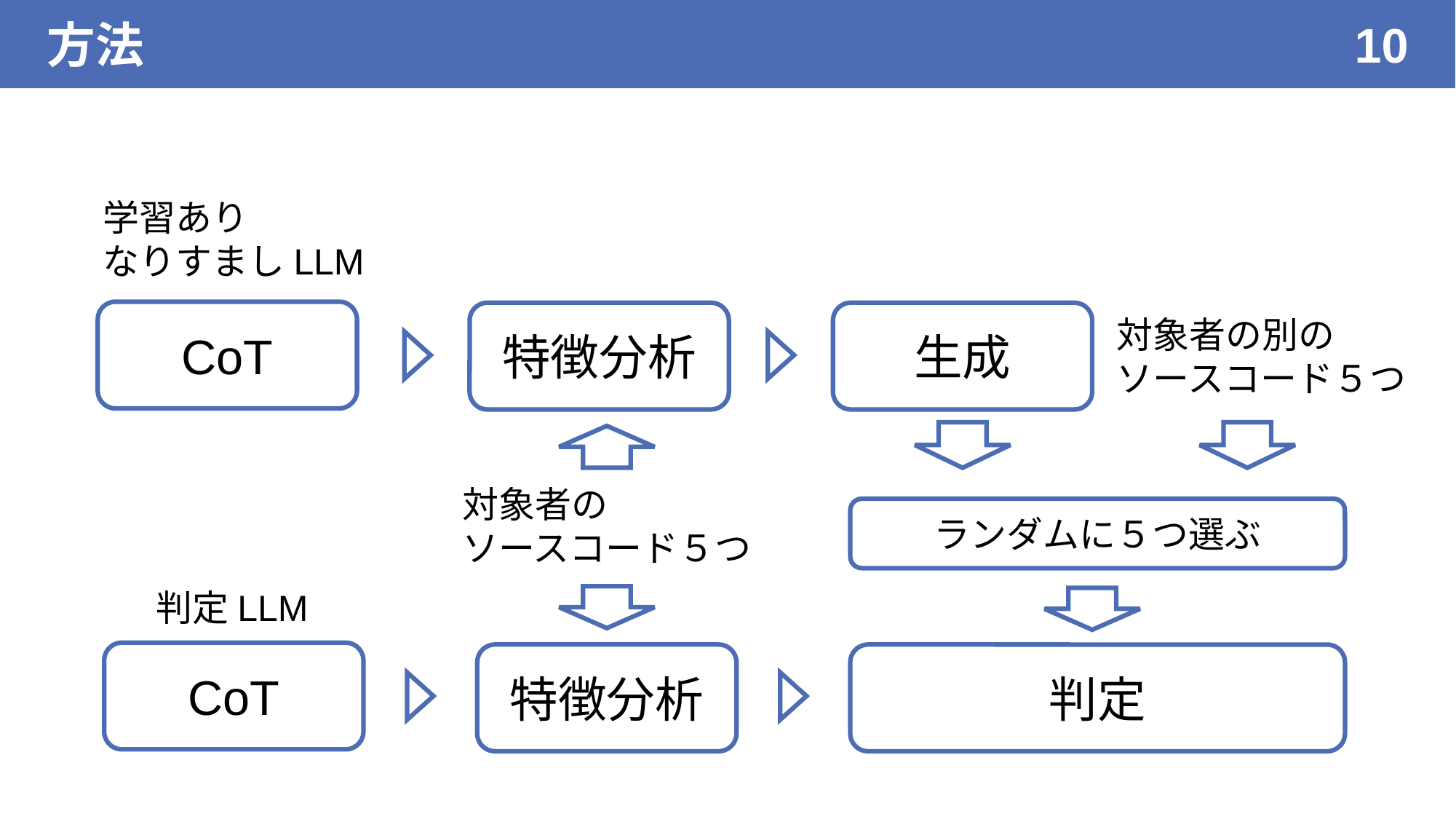

方法
10
学習あり
なりすましLLM
CoT
特徴分析
生成
対象者の別の
ソースコード５つ

対象者の
ソースコード５つ
ランダムに５つ選ぶ
判定LLM

CoT
特徴分析
判定